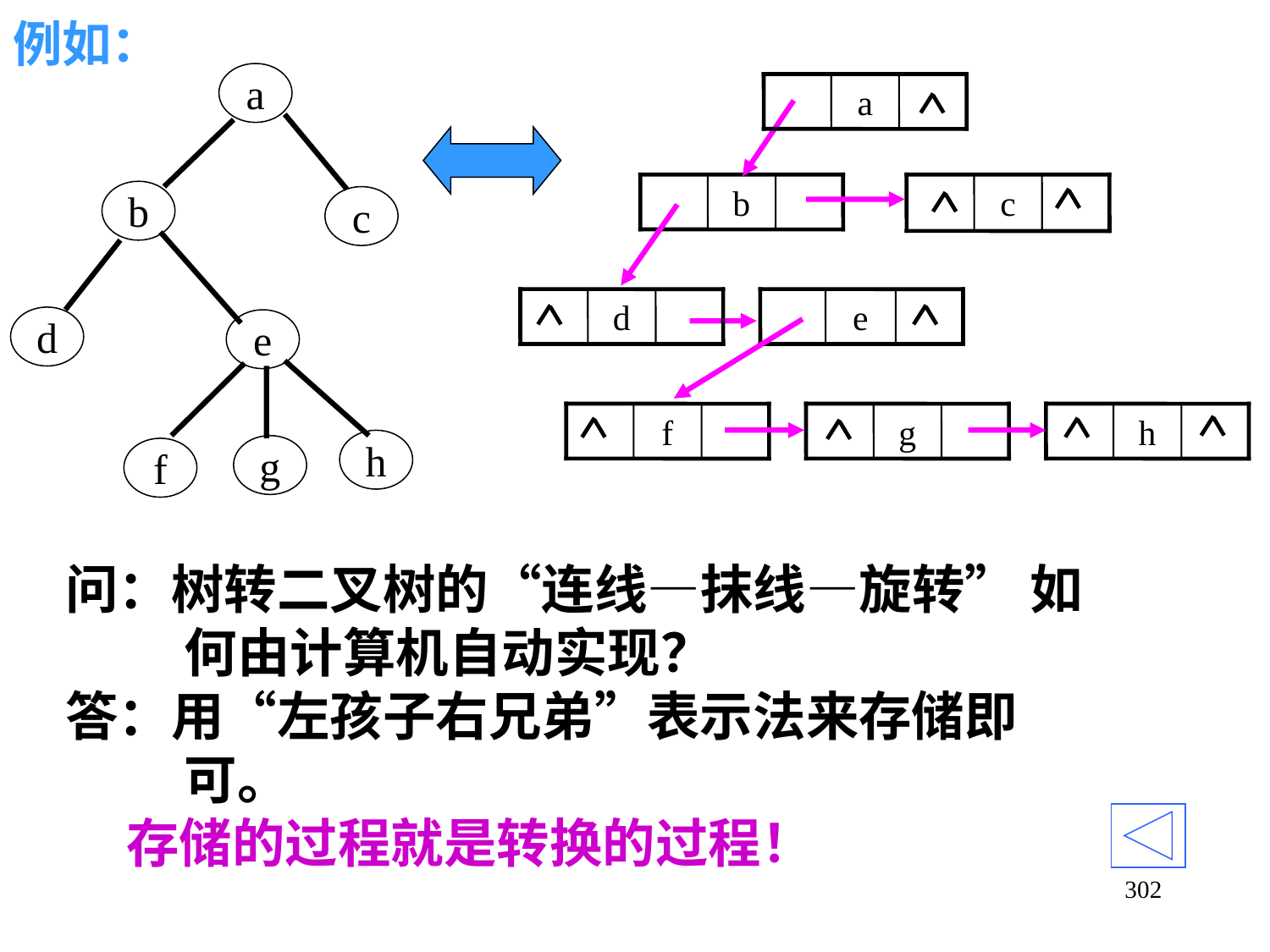

# 例如：
a

b
c

d
e

h
g
f

a

b

c

d

e

f

g

h

问：树转二叉树的“连线—抹线—旋转” 如何由计算机自动实现？
答：用“左孩子右兄弟”表示法来存储即可。
    存储的过程就是转换的过程！

302